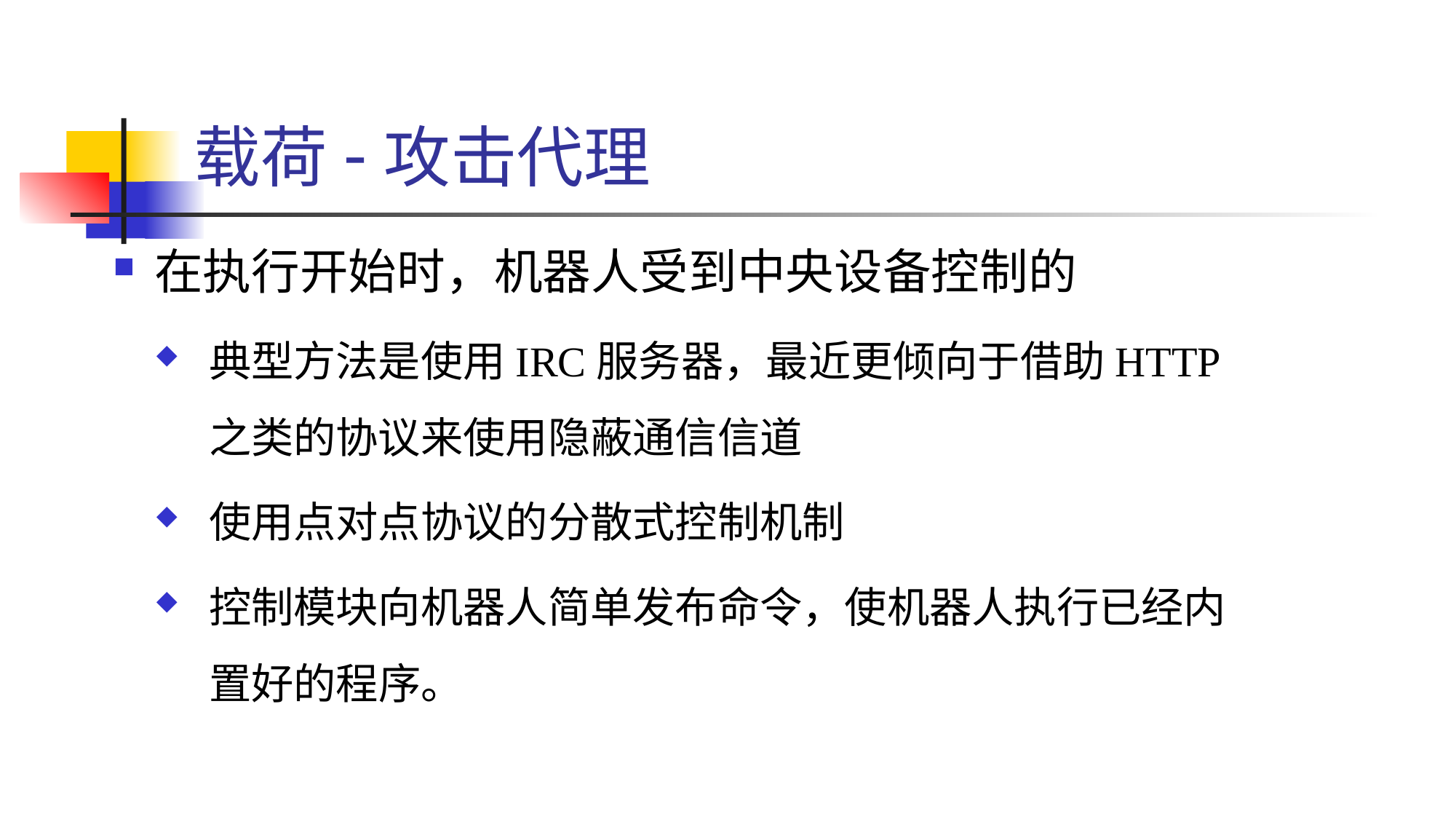

# 载荷-攻击代理
在执行开始时，机器人受到中央设备控制的
典型方法是使用IRC服务器，最近更倾向于借助HTTP之类的协议来使用隐蔽通信信道
使用点对点协议的分散式控制机制
控制模块向机器人简单发布命令，使机器人执行已经内置好的程序。